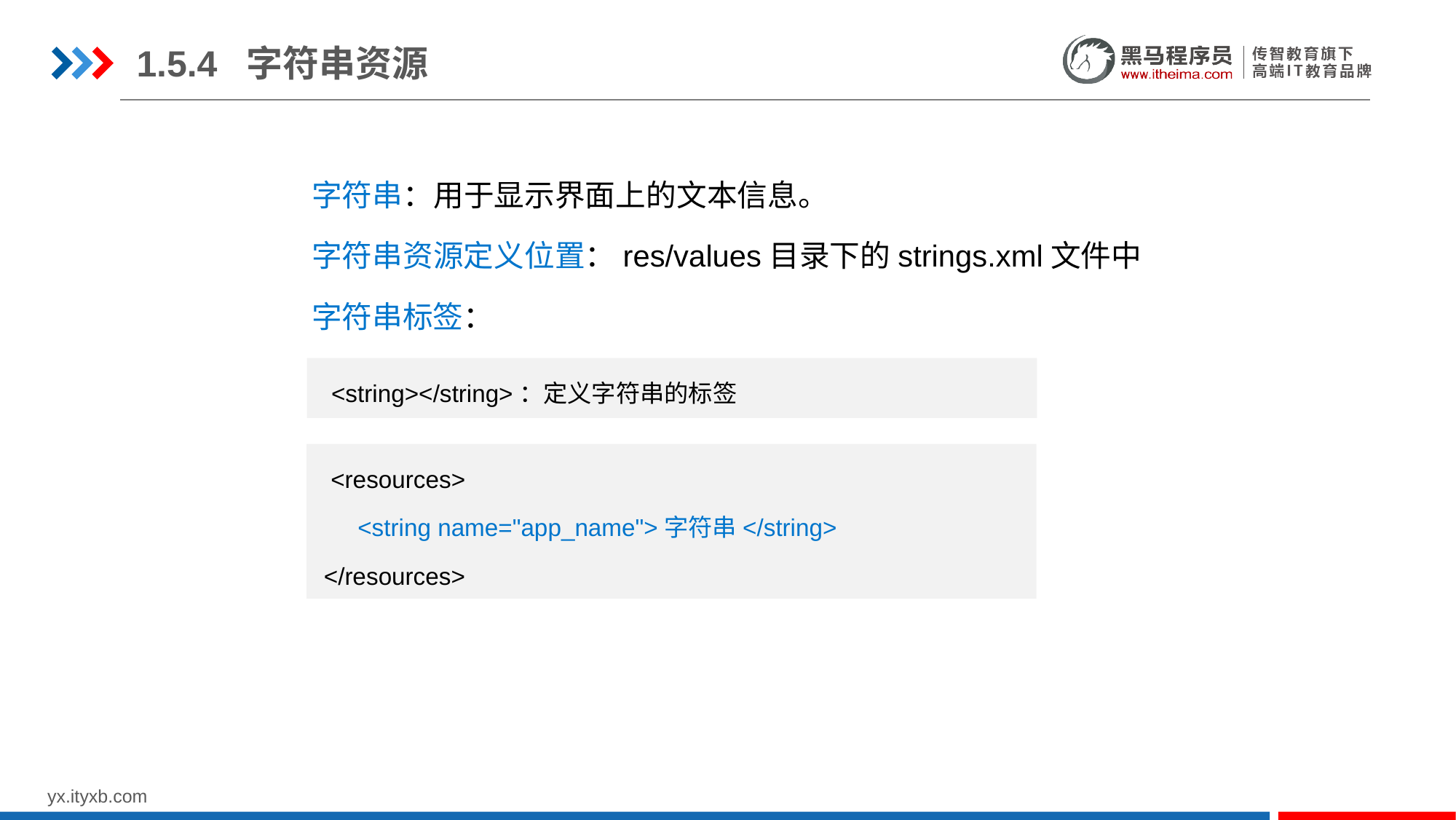

1.5.4  字符串资源
字符串：用于显示界面上的文本信息。
字符串资源定义位置：res/values目录下的strings.xml文件中
字符串标签：

  <string></string>：定义字符串的标签
  <resources>
      <string name="app_name">字符串</string>
 </resources>